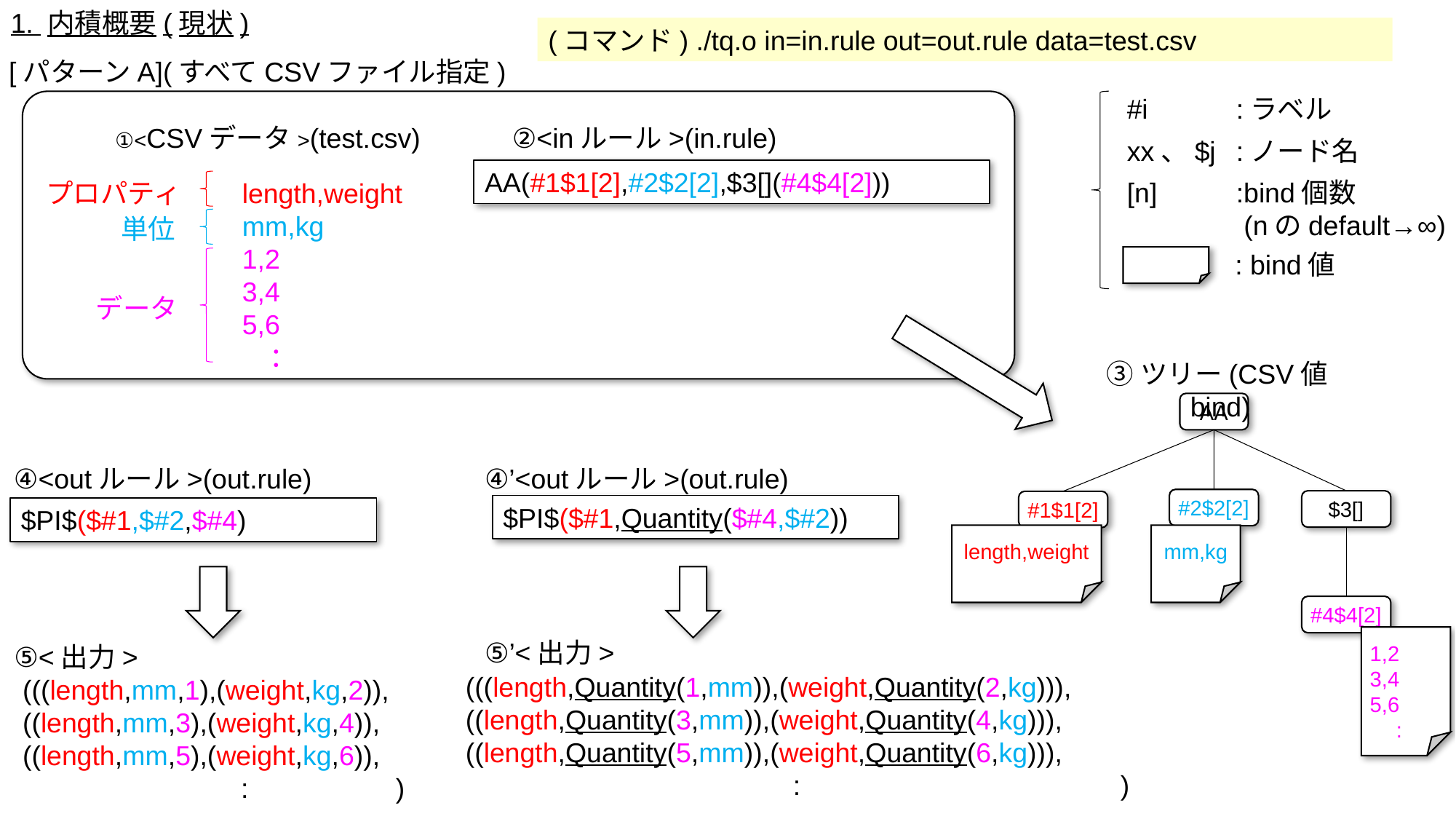

1. 内積概要(現状)
(コマンド) ./tq.o in=in.rule out=out.rule data=test.csv
[パターンA](すべてCSVファイル指定)
#i	:ラベル
xx、$j	:ノード名
[n]	:bind個数
	 (nのdefault→∞)

②<inルール>(in.rule)
①<CSVデータ>(test.csv)
AA(#1$1[2],#2$2[2],$3[](#4$4[2]))
プロパティ

length,weight
mm,kg
1,2
3,4
5,6
　：
単位

: bind値

データ
③ツリー(CSV値bind)
AA
④<outルール>(out.rule)
④’<outルール>(out.rule)
#2$2[2]
$3[]
#1$1[2]
$PI$($#1,Quantity($#4,$#2))
$PI$($#1,$#2,$#4)
length,weight

mm,kg

#4$4[2]
1,2
3,4
5,6
　:

⑤’<出力>
⑤<出力>
(((length,Quantity(1,mm)),(weight,Quantity(2,kg))),
((length,Quantity(3,mm)),(weight,Quantity(4,kg))),
((length,Quantity(5,mm)),(weight,Quantity(6,kg))),
			:			)
(((length,mm,1),(weight,kg,2)),
((length,mm,3),(weight,kg,4)),
((length,mm,5),(weight,kg,6)),
		:	      )